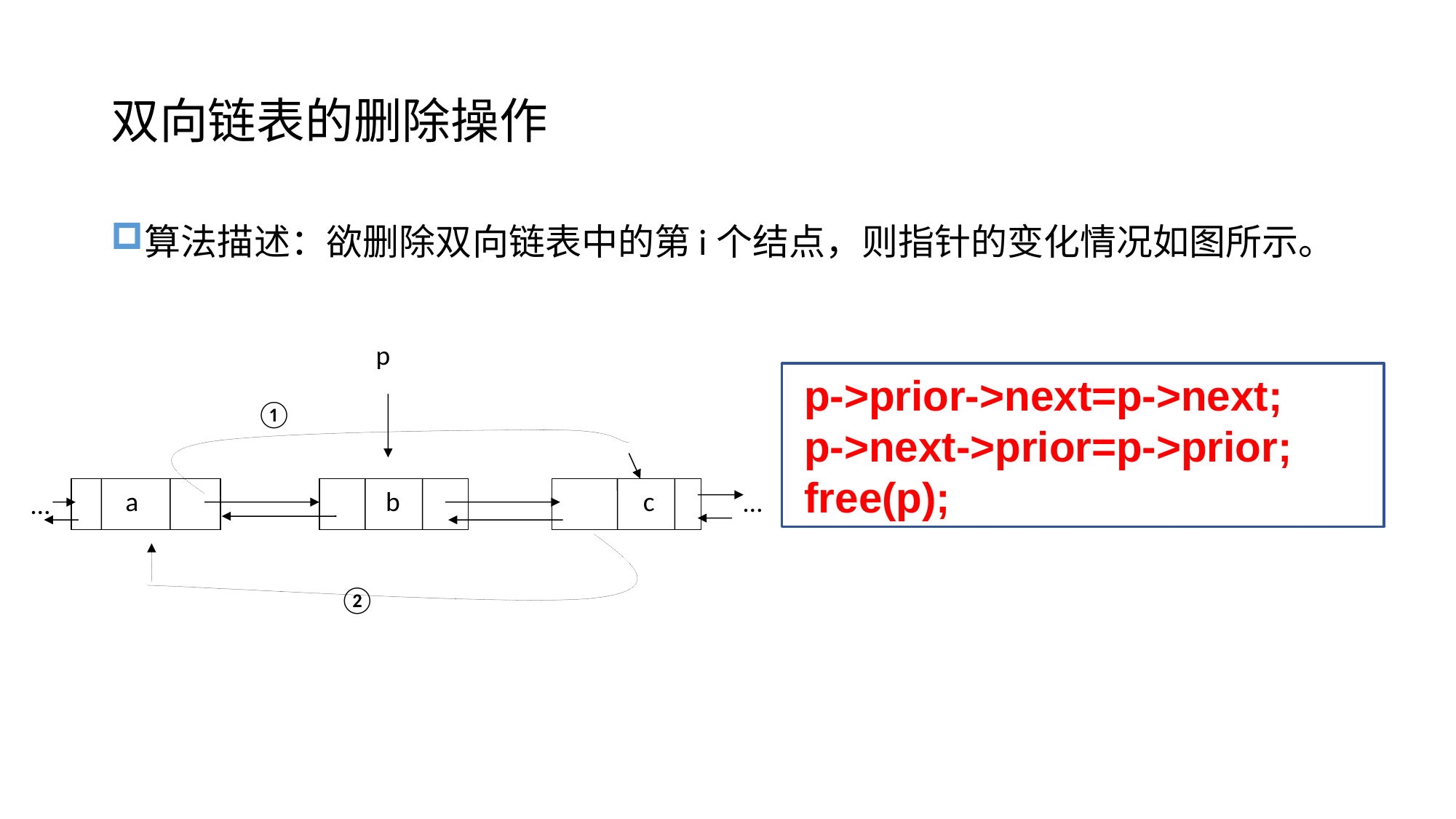

# 双向链表的删除操作
算法描述：欲删除双向链表中的第i个结点，则指针的变化情况如图所示。
p
①

         b

             c

②
       a

…
…
 p->prior->next=p->next;
 p->next->prior=p->prior;
 free(p);

58